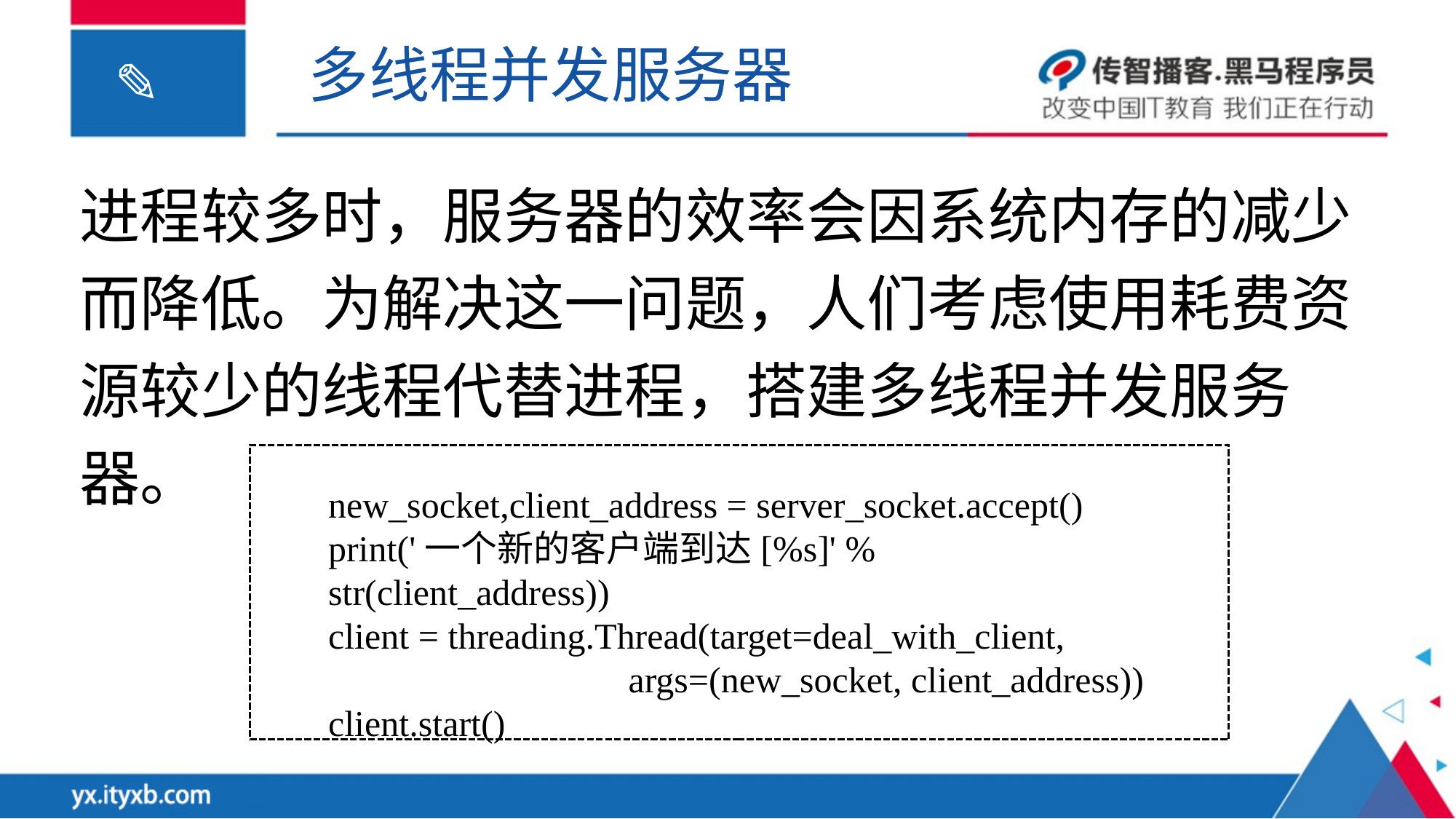

多线程并发服务器
进程较多时，服务器的效率会因系统内存的减少而降低。为解决这一问题，人们考虑使用耗费资源较少的线程代替进程，搭建多线程并发服务器。

new_socket,client_address = server_socket.accept()
print('一个新的客户端到达[%s]' % str(client_address))
client = threading.Thread(target=deal_with_client,
                                 args=(new_socket, client_address))
client.start()